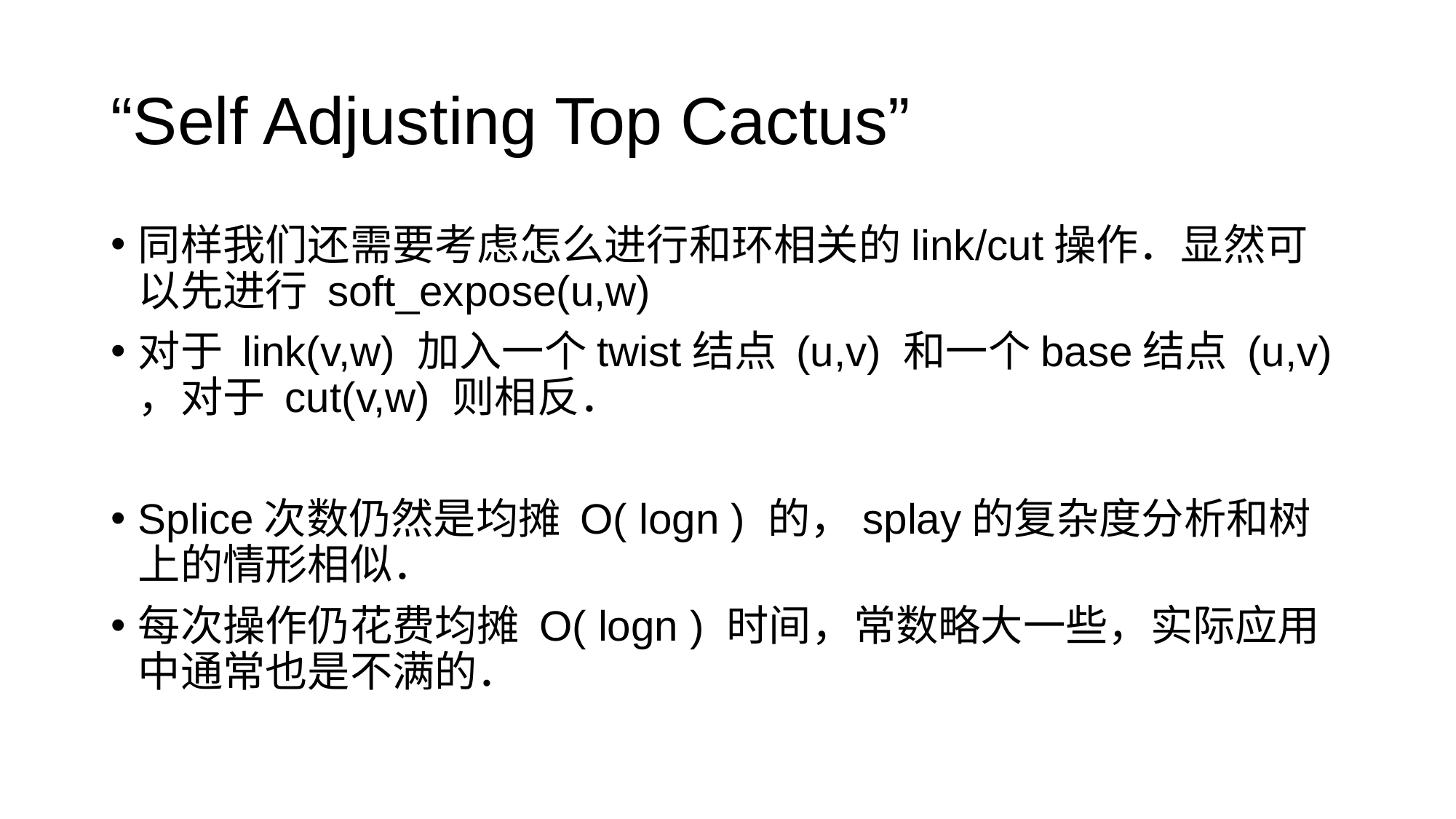

# “Self Adjusting Top Cactus”
同样我们还需要考虑怎么进行和环相关的link/cut操作．显然可以先进行 soft_expose(u,w)
对于 link(v,w) 加入一个twist结点 (u,v) 和一个base结点 (u,v) ，对于 cut(v,w) 则相反．

Splice次数仍然是均摊 O( logn ) 的，splay的复杂度分析和树上的情形相似．
每次操作仍花费均摊 O( logn ) 时间，常数略大一些，实际应用中通常也是不满的．